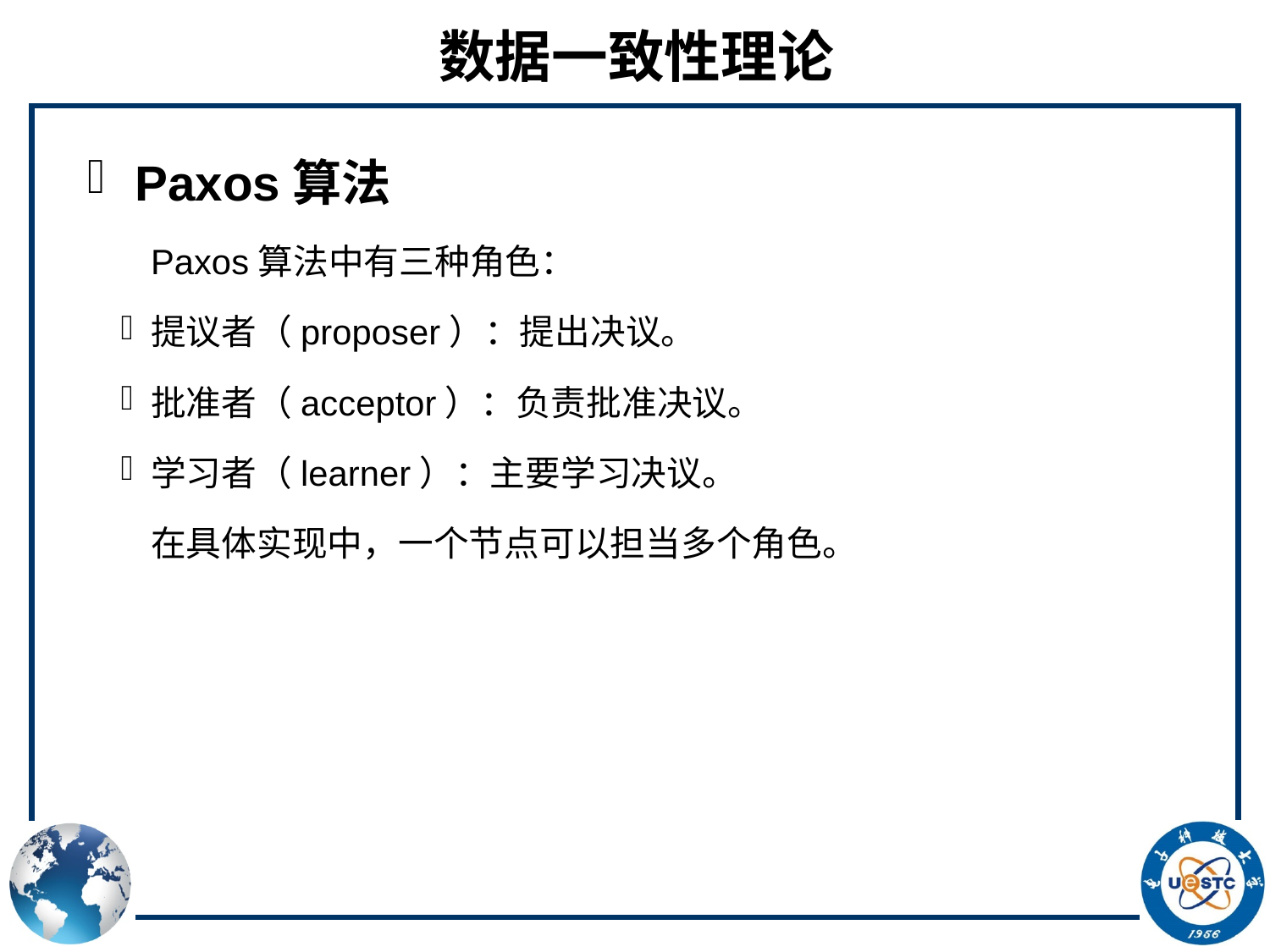

# 数据一致性理论
Paxos算法
Paxos算法中有三种角色：
提议者（proposer）：提出决议。
批准者（acceptor）：负责批准决议。
学习者（learner）：主要学习决议。
在具体实现中，一个节点可以担当多个角色。